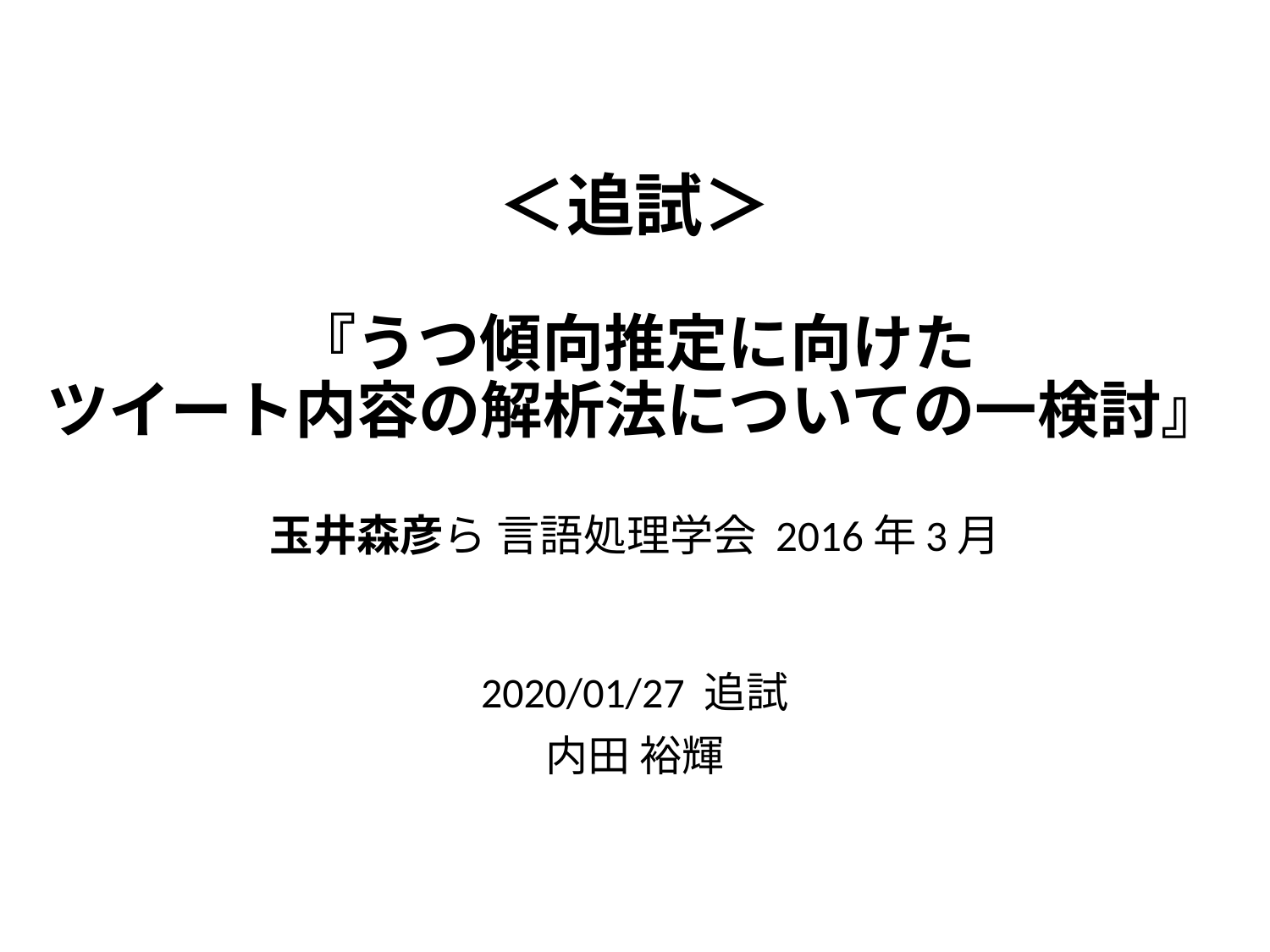

# ＜追試＞ 『うつ傾向推定に向けた ツイート内容の解析法についての一検討』 玉井森彦ら 言語処理学会 2016年3月
2020/01/27 追試
内田 裕輝